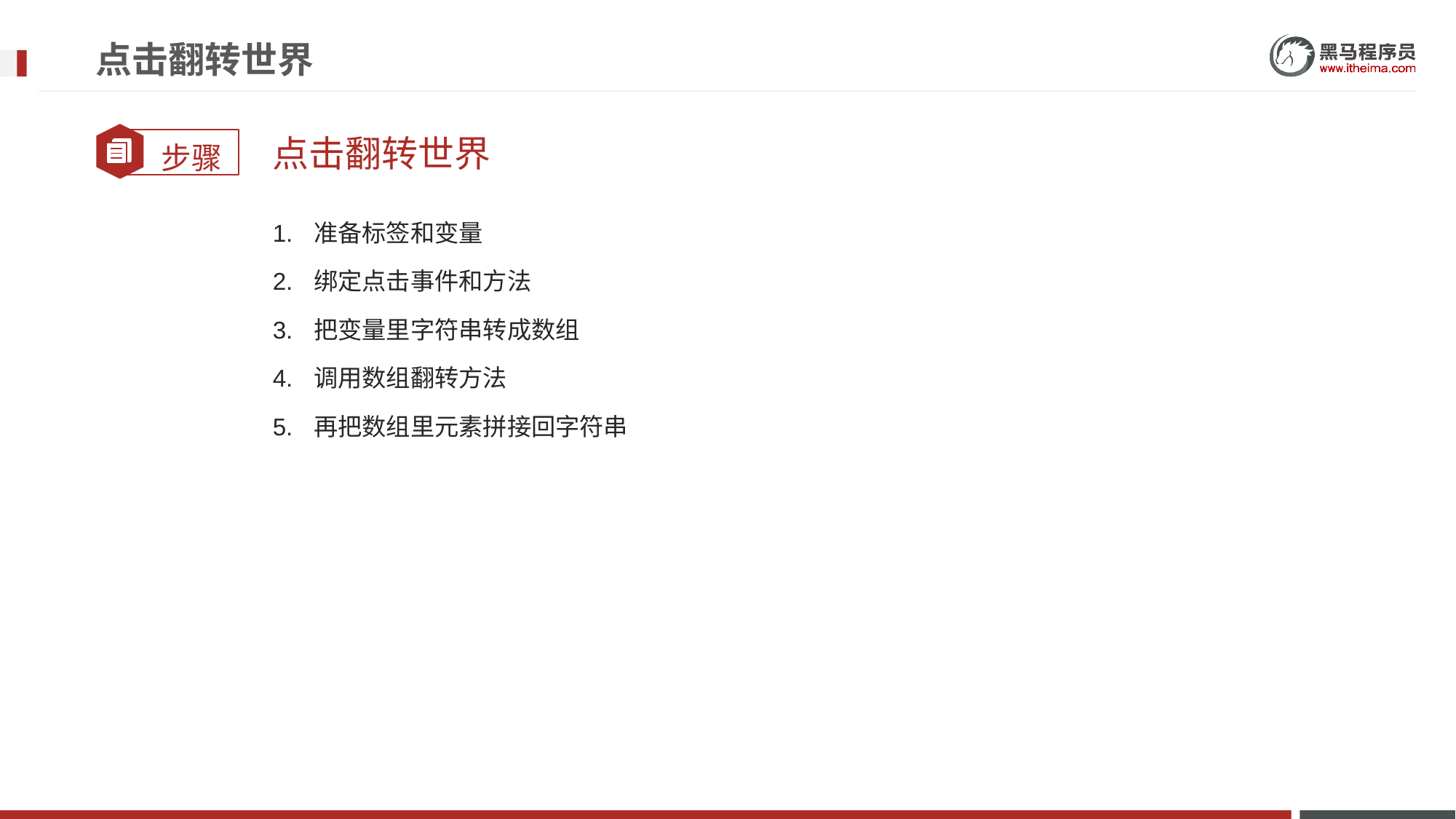

# 点击翻转世界
点击翻转世界
准备标签和变量
绑定点击事件和方法
把变量里字符串转成数组
调用数组翻转方法
再把数组里元素拼接回字符串